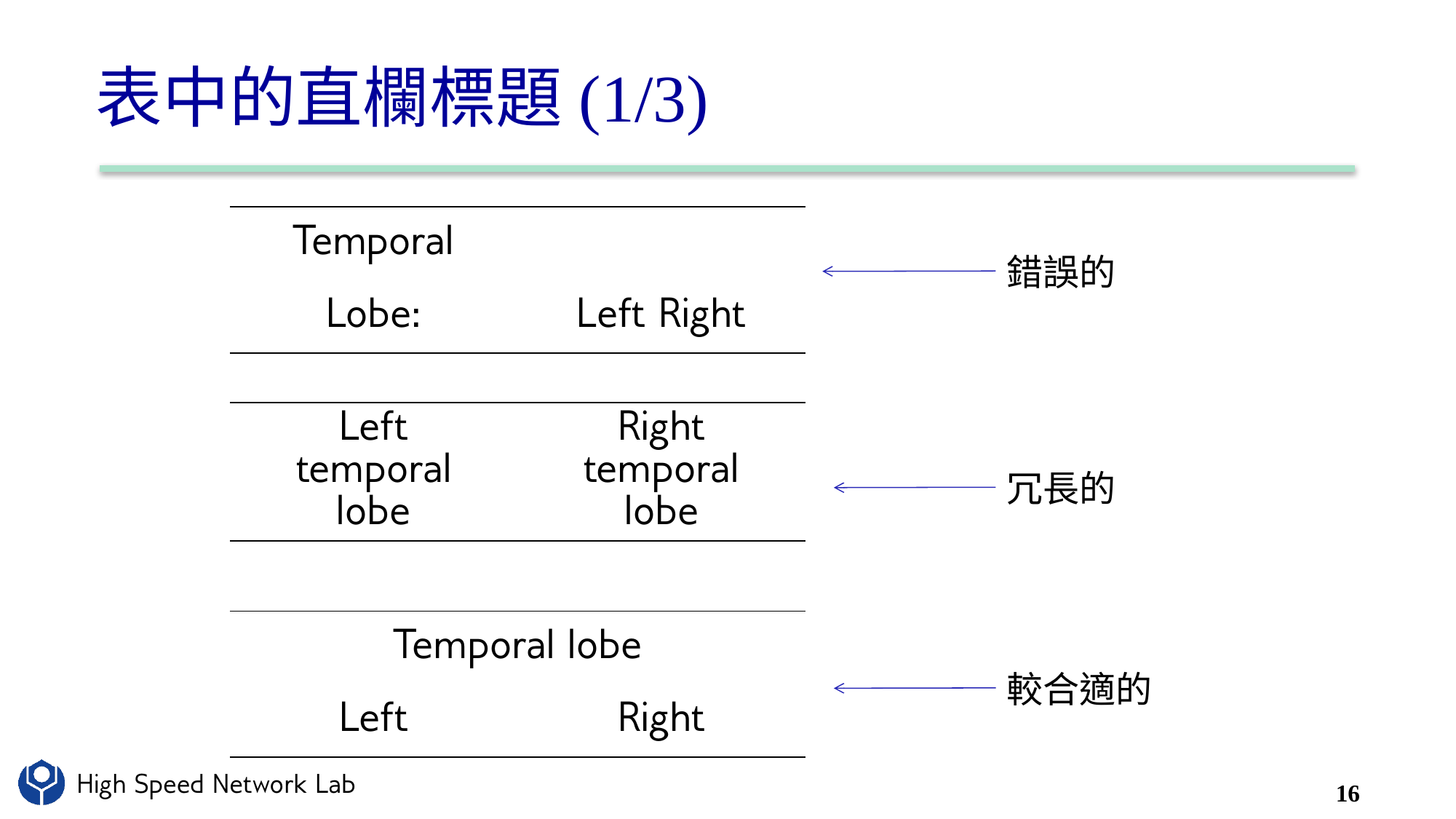

# 表中的直欄標題(1/3)
| Temporal |  |
| --- | --- |
| Lobe: | Left Right |
錯誤的
| Left temporal lobe | Right temporal lobe |
| --- | --- |
冗長的
| Temporal lobe |  |
| --- | --- |
| Left | Right |
較合適的
16